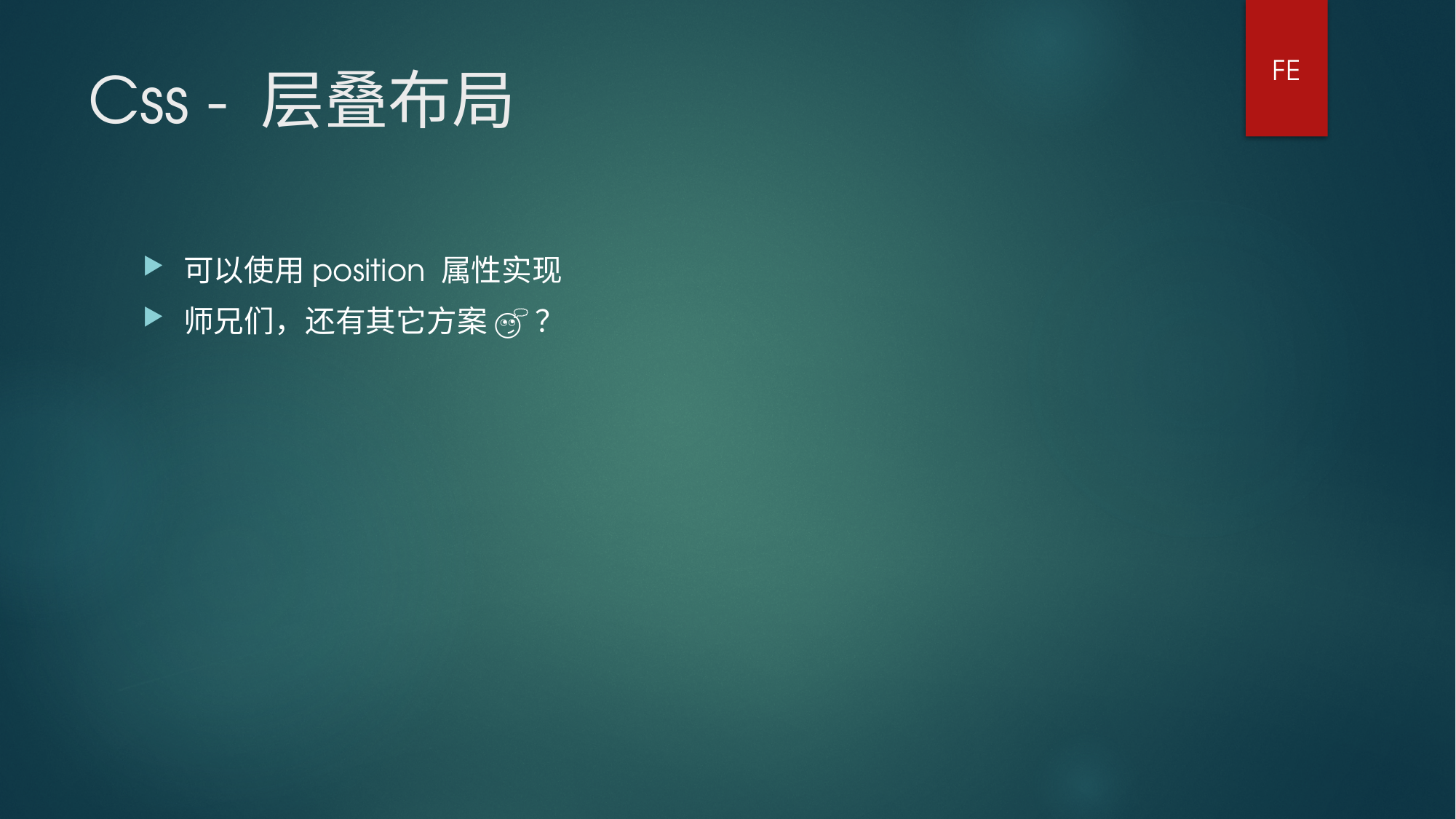

FE
# Css - 层叠布局
可以使用position 属性实现
师兄们，还有其它方案 🤔️ ？